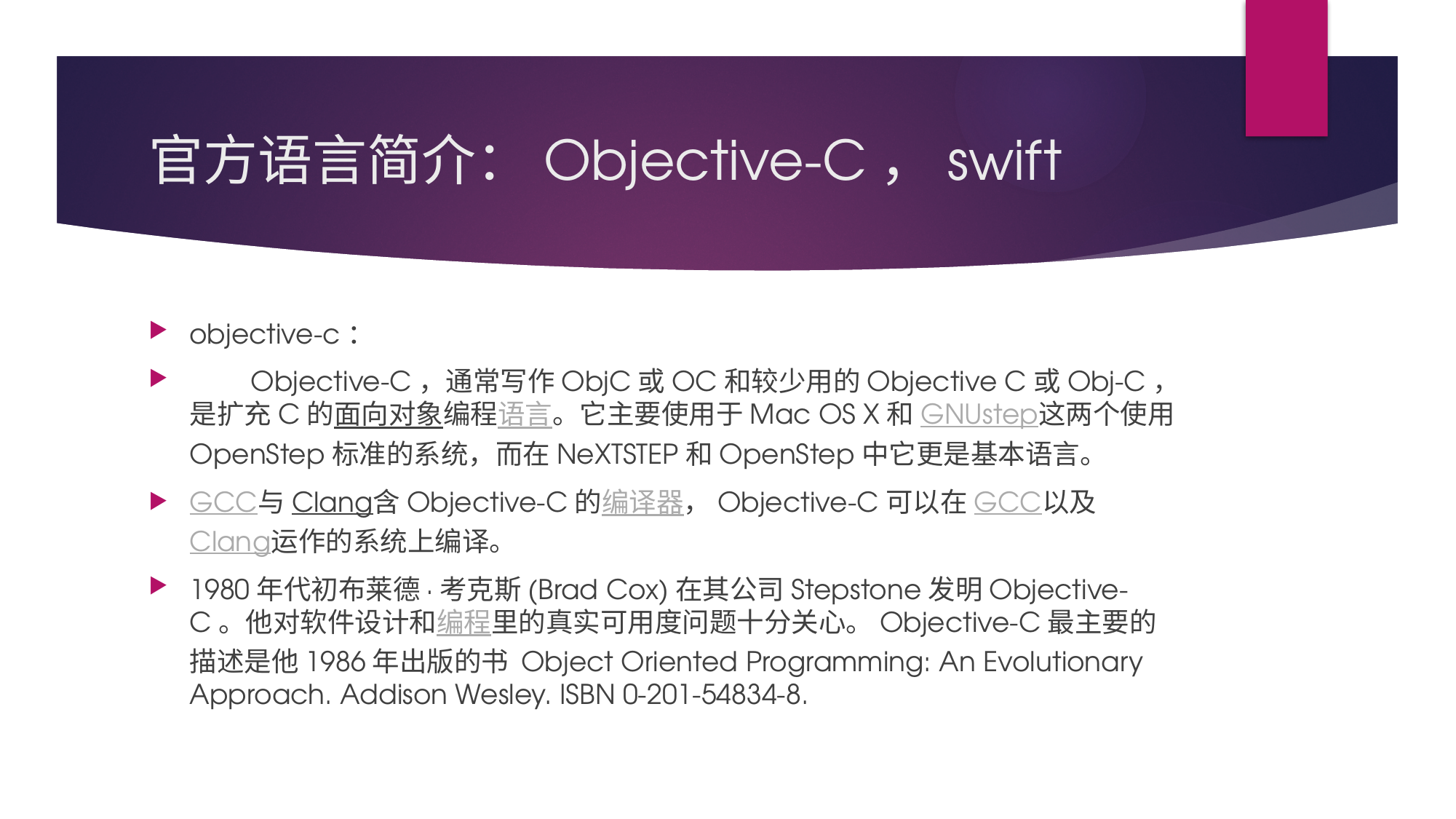

# 官方语言简介：Objective-C，swift
objective-c：
        Objective-C，通常写作ObjC或OC和较少用的Objective C或Obj-C，是扩充C的面向对象编程语言。它主要使用于Mac OS X和GNUstep这两个使用OpenStep标准的系统，而在NeXTSTEP和OpenStep中它更是基本语言。
GCC与Clang含Objective-C的编译器，Objective-C可以在GCC以及Clang运作的系统上编译。
1980年代初布莱德·考克斯(Brad Cox)在其公司Stepstone发明Objective-C。他对软件设计和编程里的真实可用度问题十分关心。Objective-C最主要的描述是他1986年出版的书 Object Oriented Programming: An Evolutionary Approach. Addison Wesley. ISBN 0-201-54834-8.